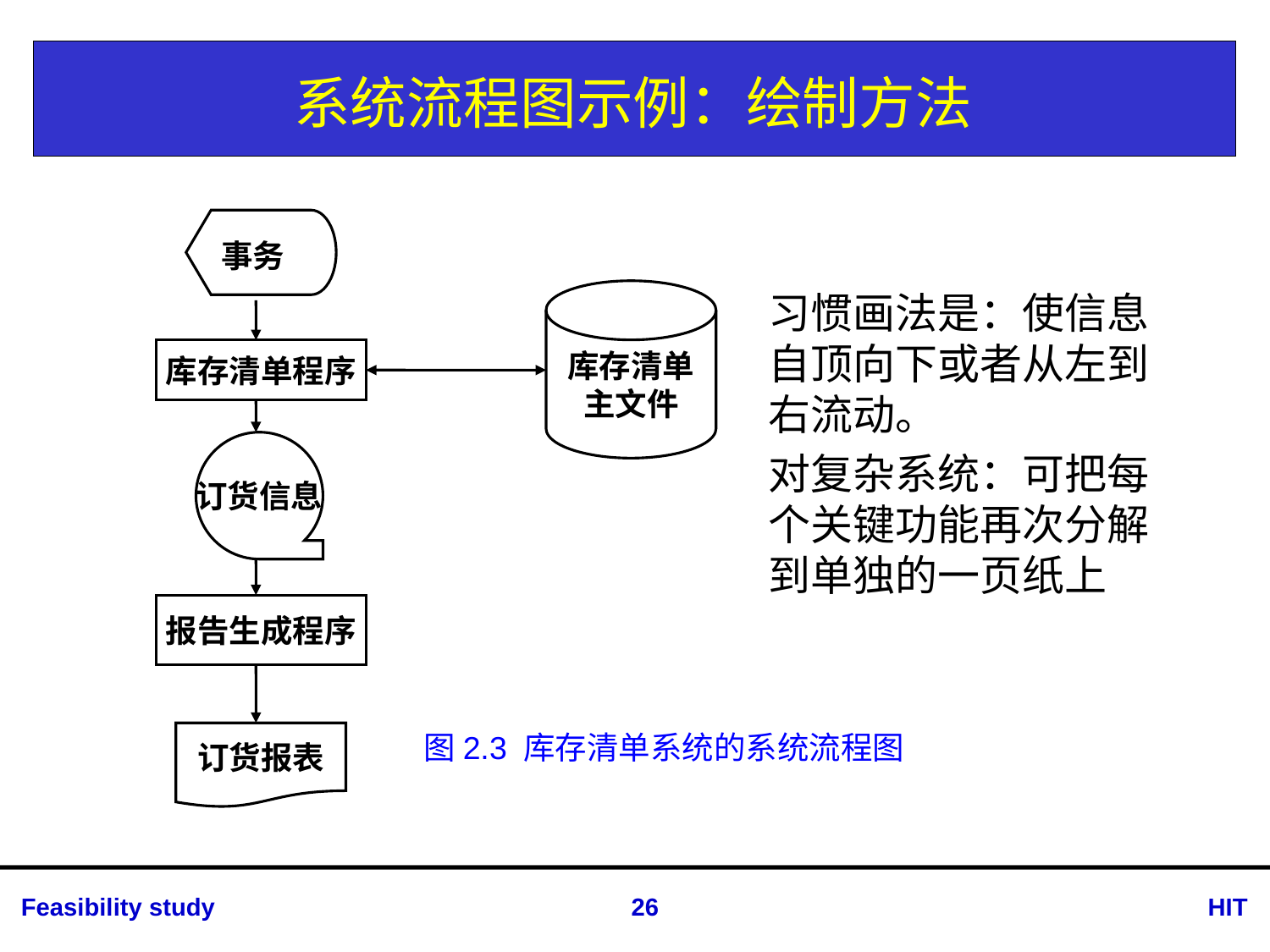

# 系统流程图示例：绘制方法

事务
库存清单主文件

库存清单程序

订货信息

报告生成程序

订货报表
习惯画法是：使信息自顶向下或者从左到右流动。
对复杂系统：可把每个关键功能再次分解到单独的一页纸上
图2.3 库存清单系统的系统流程图